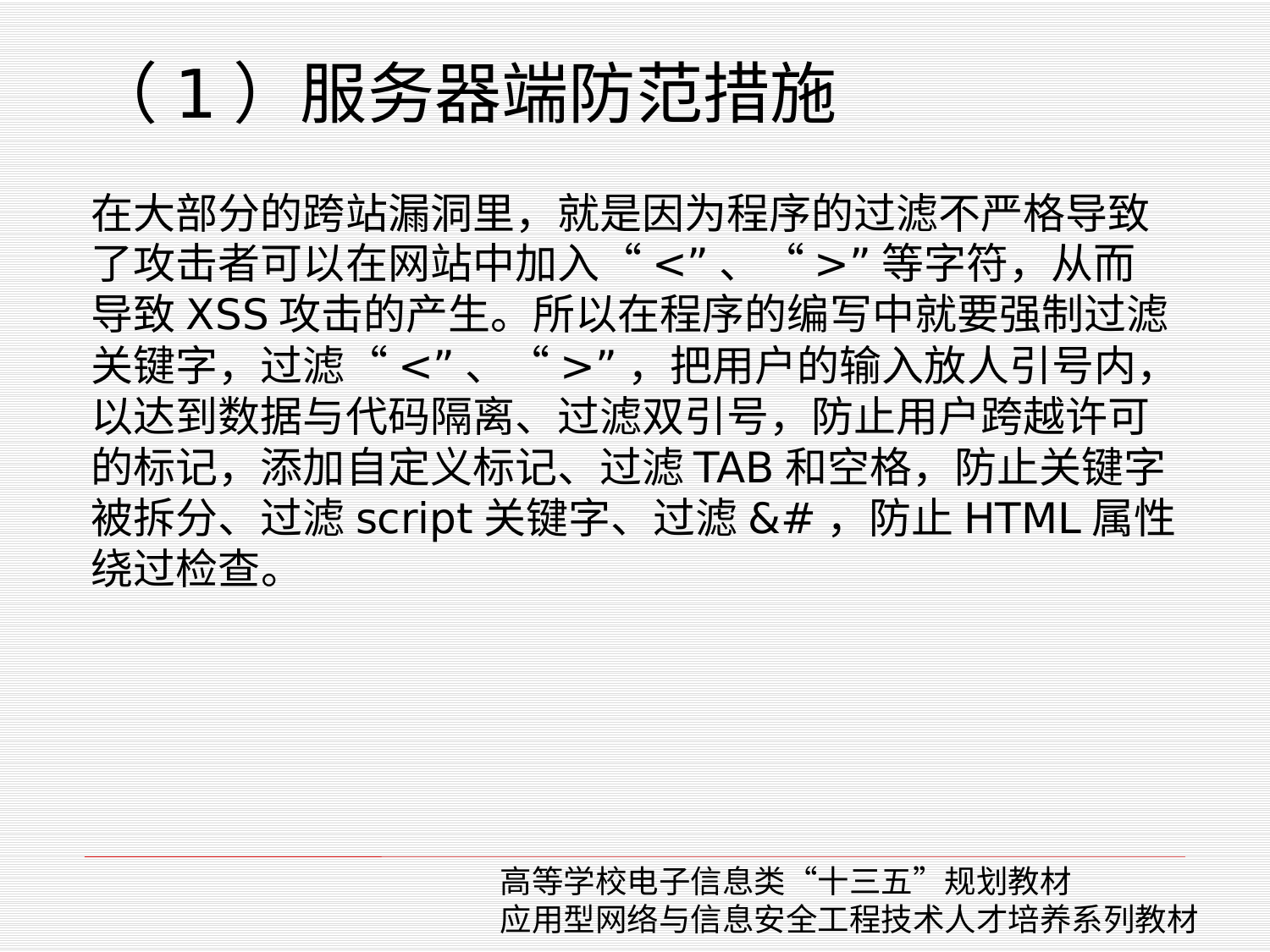

# （1）服务器端防范措施
在大部分的跨站漏洞里，就是因为程序的过滤不严格导致了攻击者可以在网站中加入“<”、“>”等字符，从而导致XSS攻击的产生。所以在程序的编写中就要强制过滤关键字，过滤“<”、“>”，把用户的输入放人引号内，以达到数据与代码隔离、过滤双引号，防止用户跨越许可的标记，添加自定义标记、过滤TAB和空格，防止关键字被拆分、过滤script关键字、过滤&#，防止HTML属性绕过检查。

高等学校电子信息类“十三五”规划教材
应用型网络与信息安全工程技术人才培养系列教材